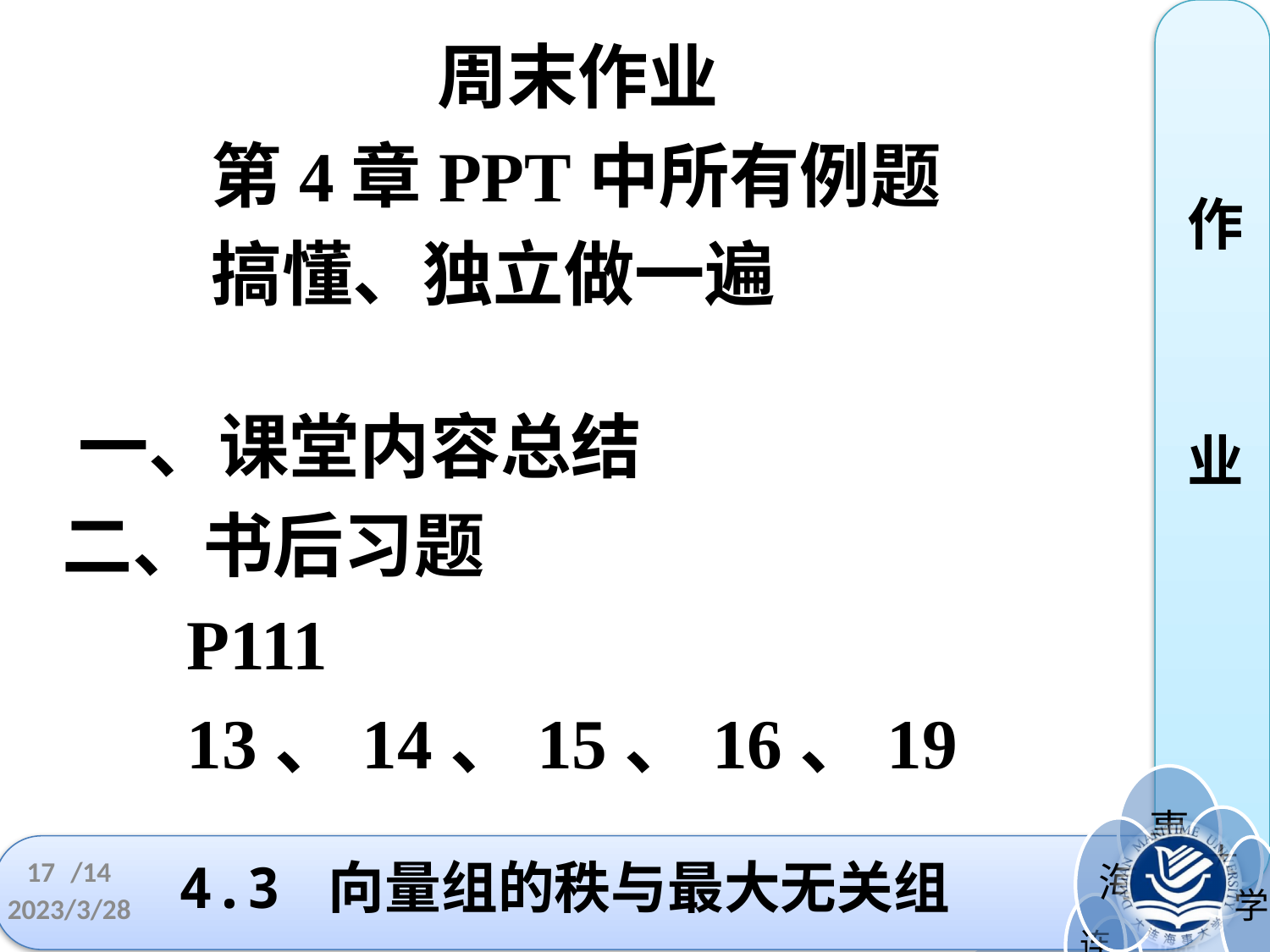

作

业
                       周末作业
         第4章PPT中所有例题
         搞懂、独立做一遍
  一、课堂内容总结
 二、书后习题
         P111
         13、14、15、16、19
17
# 4.3 向量组的秩与最大无关组
/14
2023/3/28